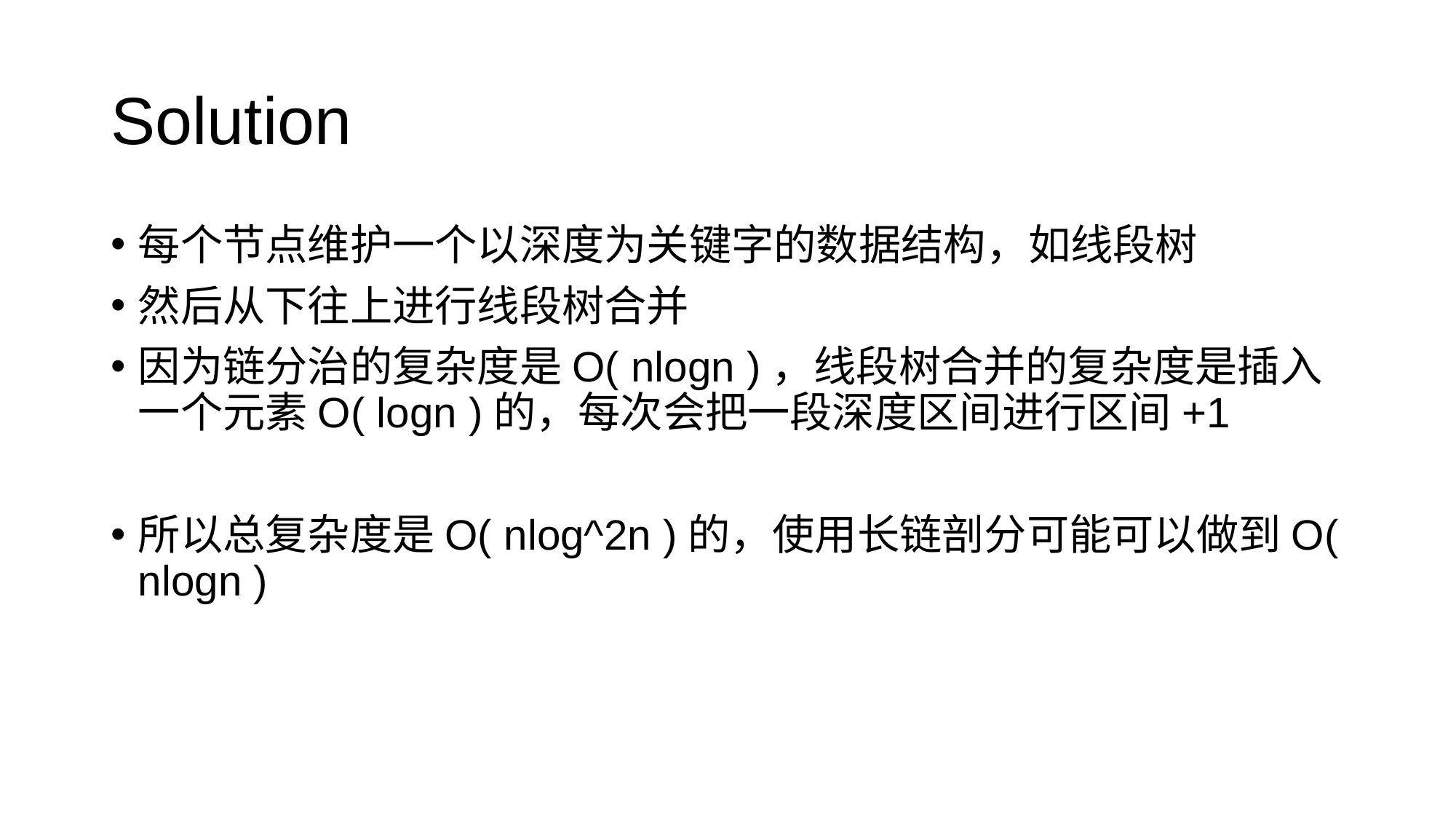

# Solution
每个节点维护一个以深度为关键字的数据结构，如线段树
然后从下往上进行线段树合并
因为链分治的复杂度是O( nlogn )，线段树合并的复杂度是插入一个元素O( logn )的，每次会把一段深度区间进行区间+1

所以总复杂度是O( nlog^2n )的，使用长链剖分可能可以做到O( nlogn )